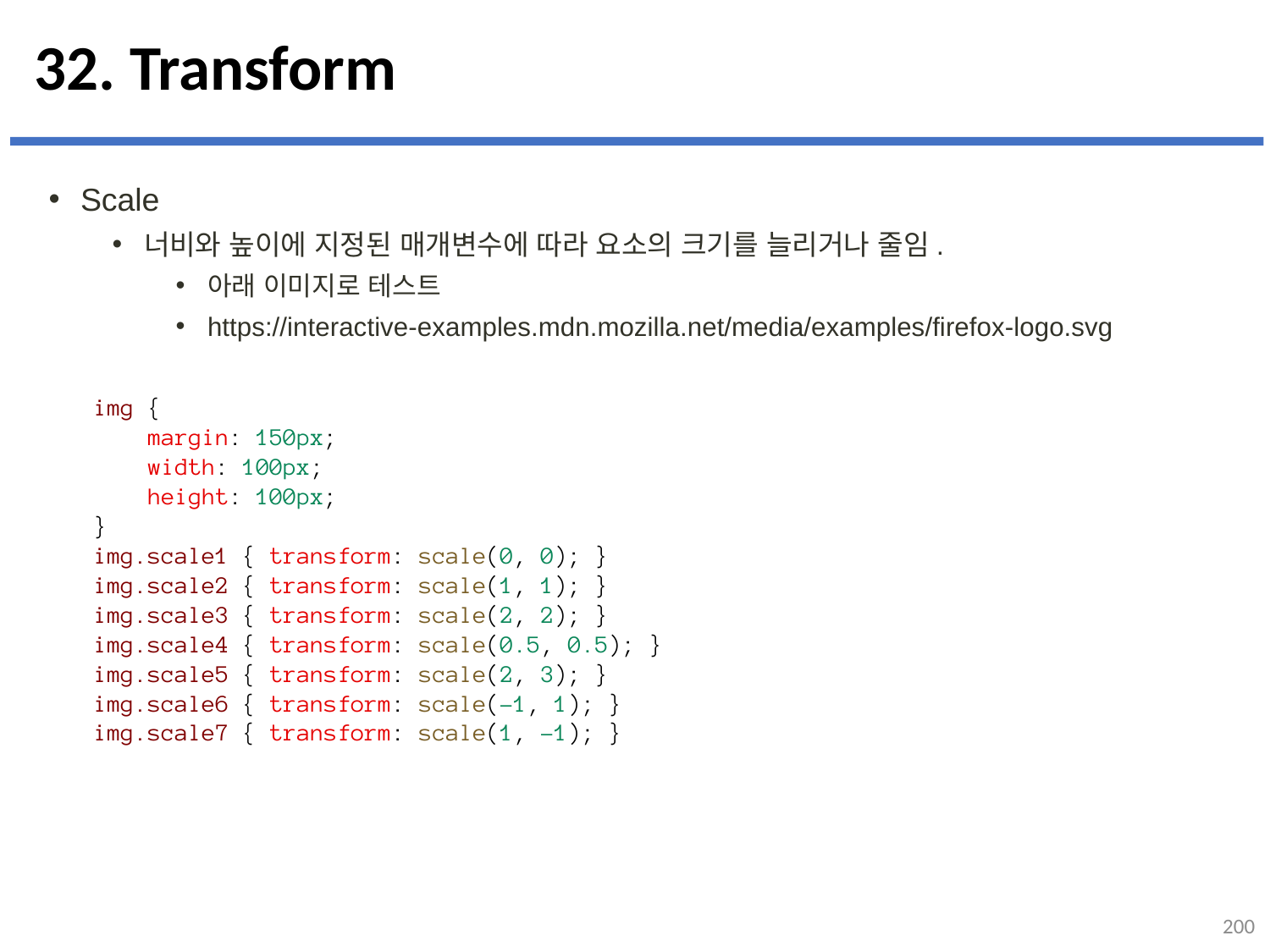

# 32. Transform
Scale
너비와 높이에 지정된 매개변수에 따라 요소의 크기를 늘리거나 줄임.
아래 이미지로 테스트
https://interactive-examples.mdn.mozilla.net/media/examples/firefox-logo.svg

img {
    margin: 150px;
    width: 100px;
    height: 100px;
}
img.scale1 { transform: scale(0, 0); }
img.scale2 { transform: scale(1, 1); }
img.scale3 { transform: scale(2, 2); }
img.scale4 { transform: scale(0.5, 0.5); }
img.scale5 { transform: scale(2, 3); }
img.scale6 { transform: scale(-1, 1); }
img.scale7 { transform: scale(1, -1); }
200